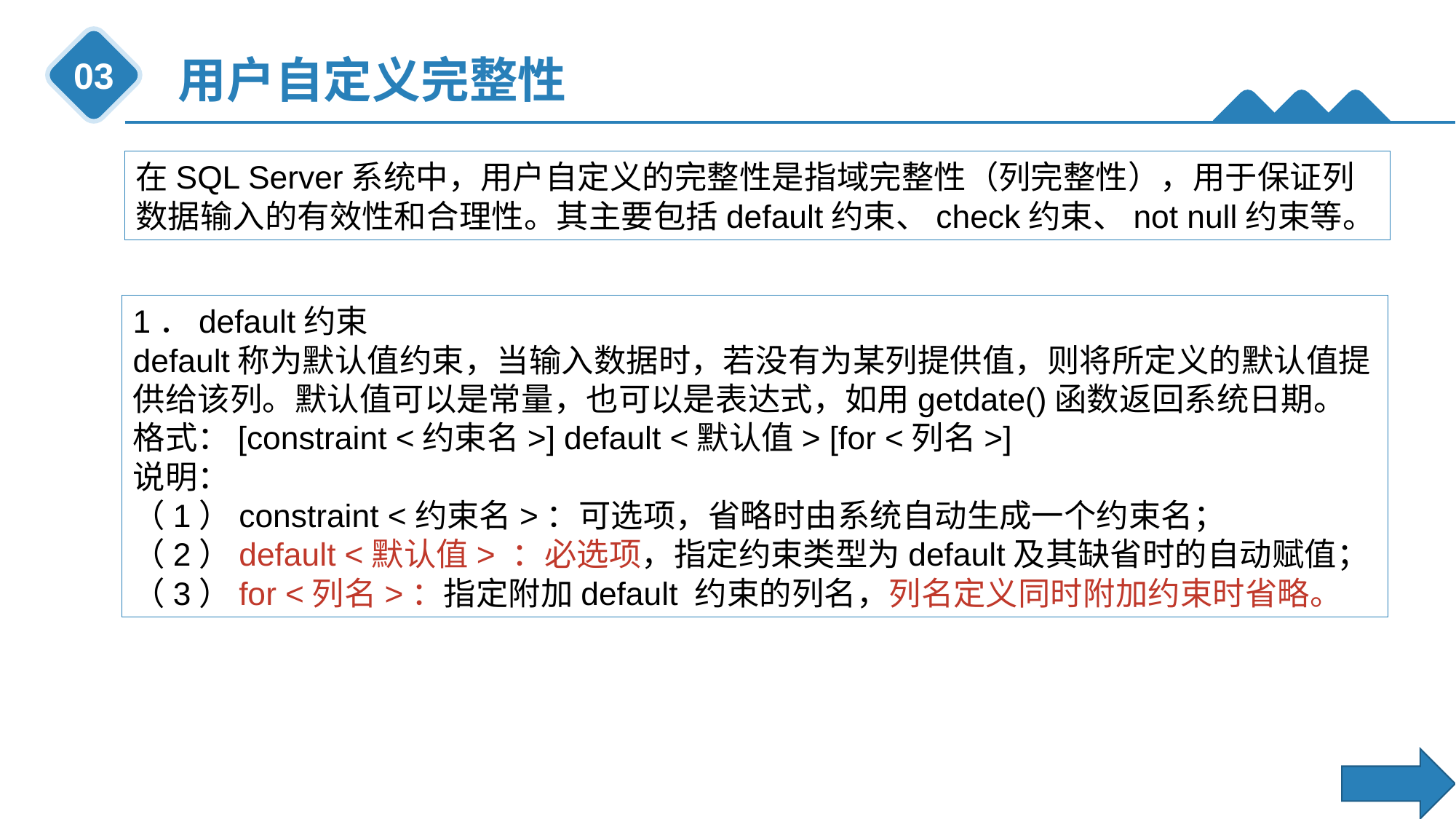

用户自定义完整性
03

在SQL Server系统中，用户自定义的完整性是指域完整性（列完整性），用于保证列数据输入的有效性和合理性。其主要包括default约束、check约束、not null约束等。
1．default约束
default称为默认值约束，当输入数据时，若没有为某列提供值，则将所定义的默认值提供给该列。默认值可以是常量，也可以是表达式，如用getdate()函数返回系统日期。
格式：[constraint <约束名>] default <默认值> [for <列名>]
说明：
（1）constraint <约束名>：可选项，省略时由系统自动生成一个约束名；
（2）default <默认值> ：必选项，指定约束类型为default及其缺省时的自动赋值；
（3）for <列名>：指定附加default 约束的列名，列名定义同时附加约束时省略。